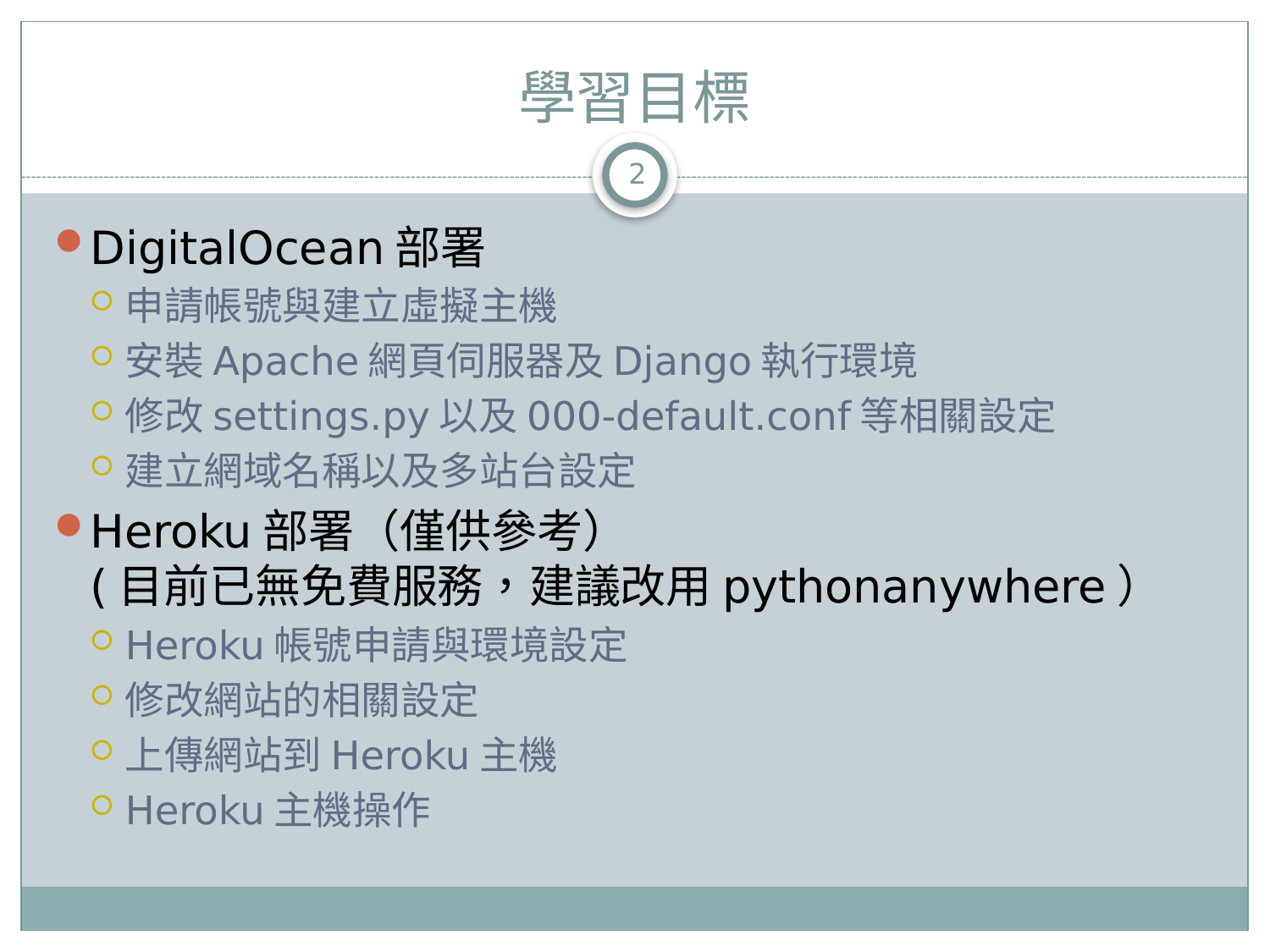

# 學習目標
2
DigitalOcean部署
申請帳號與建立虛擬主機
安裝Apache網頁伺服器及Django執行環境
修改settings.py以及000-default.conf等相關設定
建立網域名稱以及多站台設定
Heroku部署（僅供參考）
(目前已無免費服務，建議改用pythonanywhere）
Heroku帳號申請與環境設定
修改網站的相關設定
上傳網站到Heroku主機
Heroku主機操作